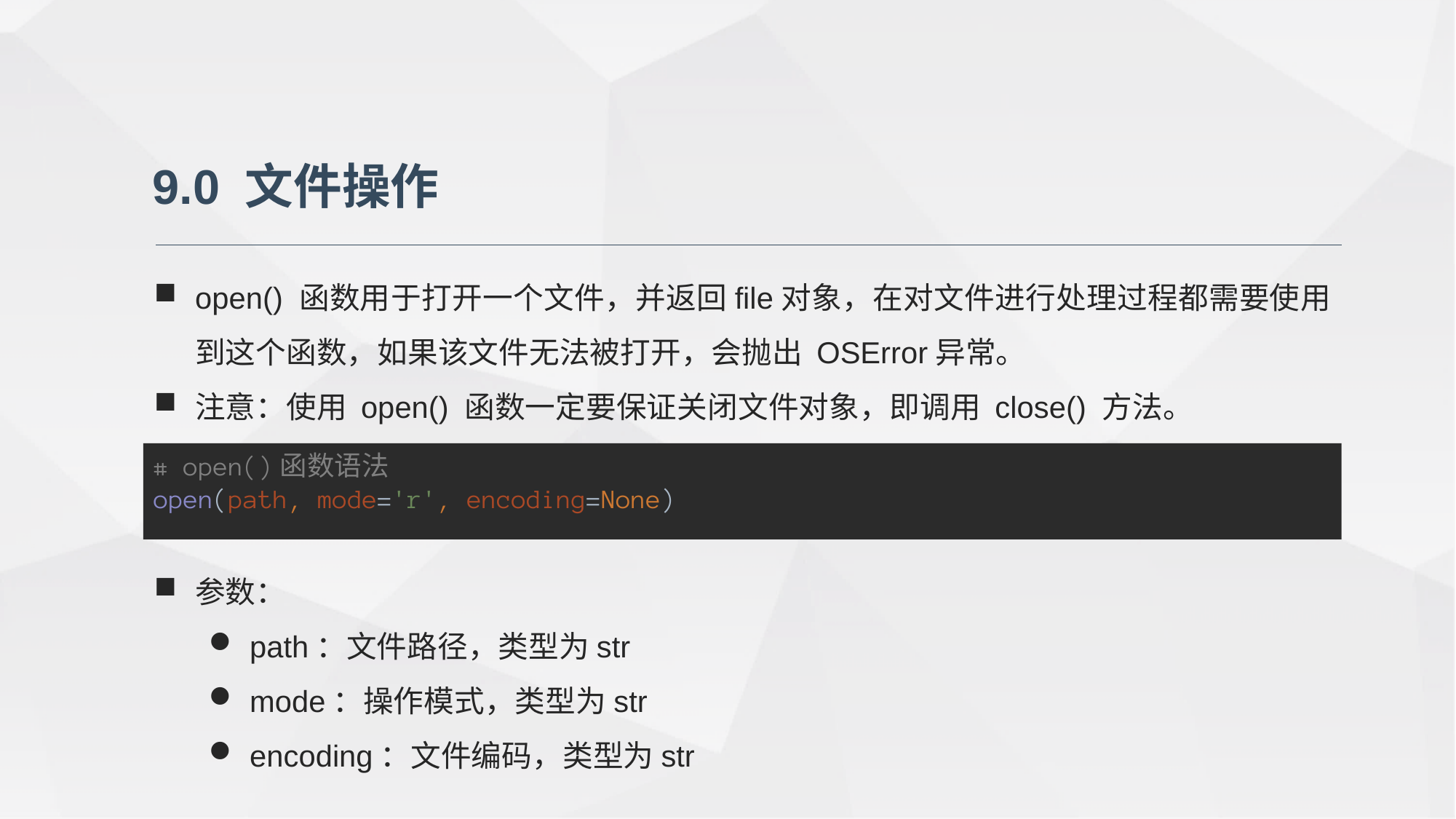

9.0 文件操作
open() 函数用于打开一个文件，并返回file对象，在对文件进行处理过程都需要使用到这个函数，如果该文件无法被打开，会抛出 OSError异常。
注意：使用 open() 函数一定要保证关闭文件对象，即调用 close() 方法。
# open()函数语法 open(path, mode='r', encoding=None)
参数：
path：文件路径，类型为str
mode：操作模式，类型为str
encoding：文件编码，类型为str